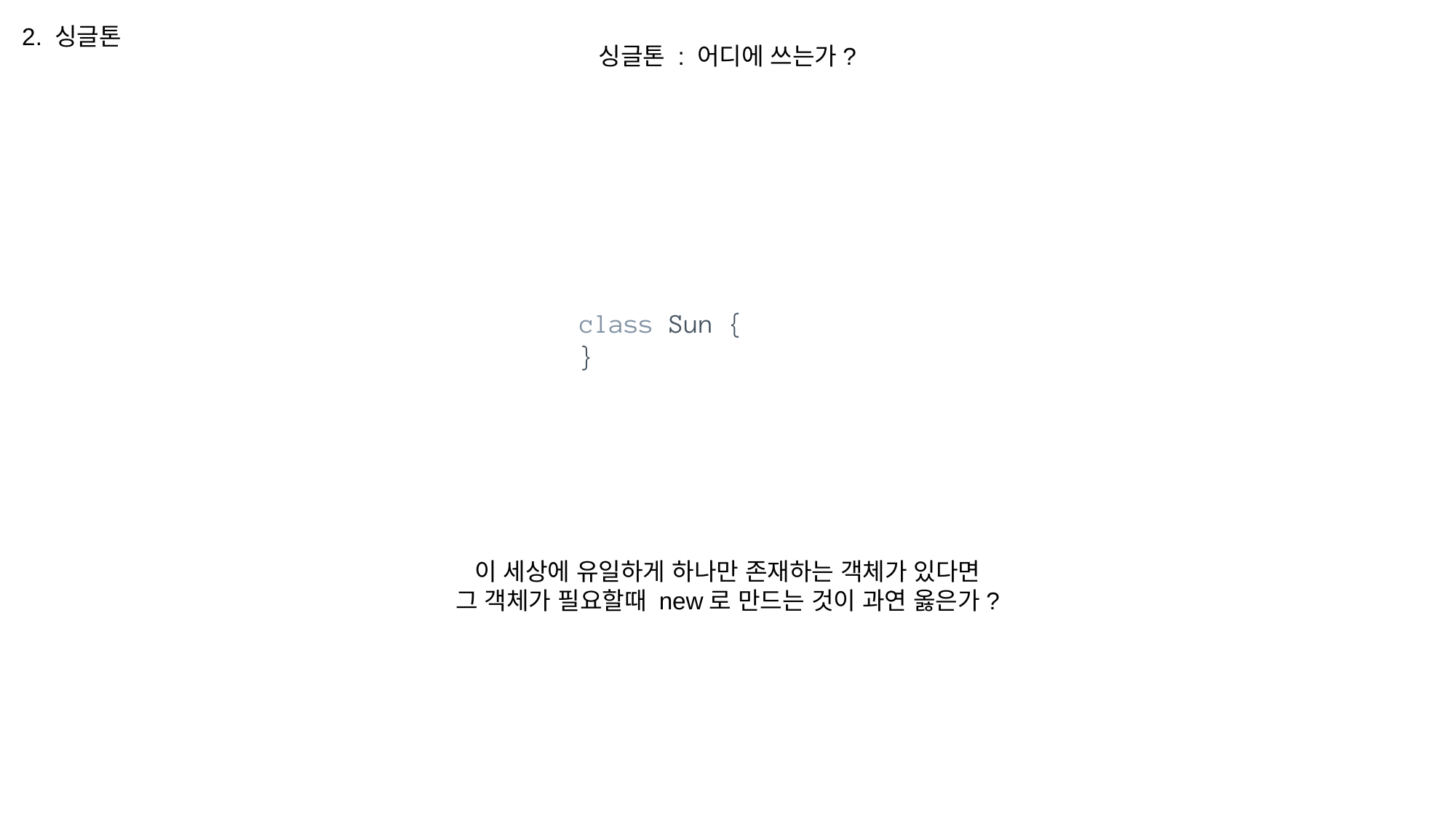

2. 싱글톤
싱글톤 : 어디에 쓰는가?
class Sun {
}
이 세상에 유일하게 하나만 존재하는 객체가 있다면
그 객체가 필요할때 new로 만드는 것이 과연 옳은가?